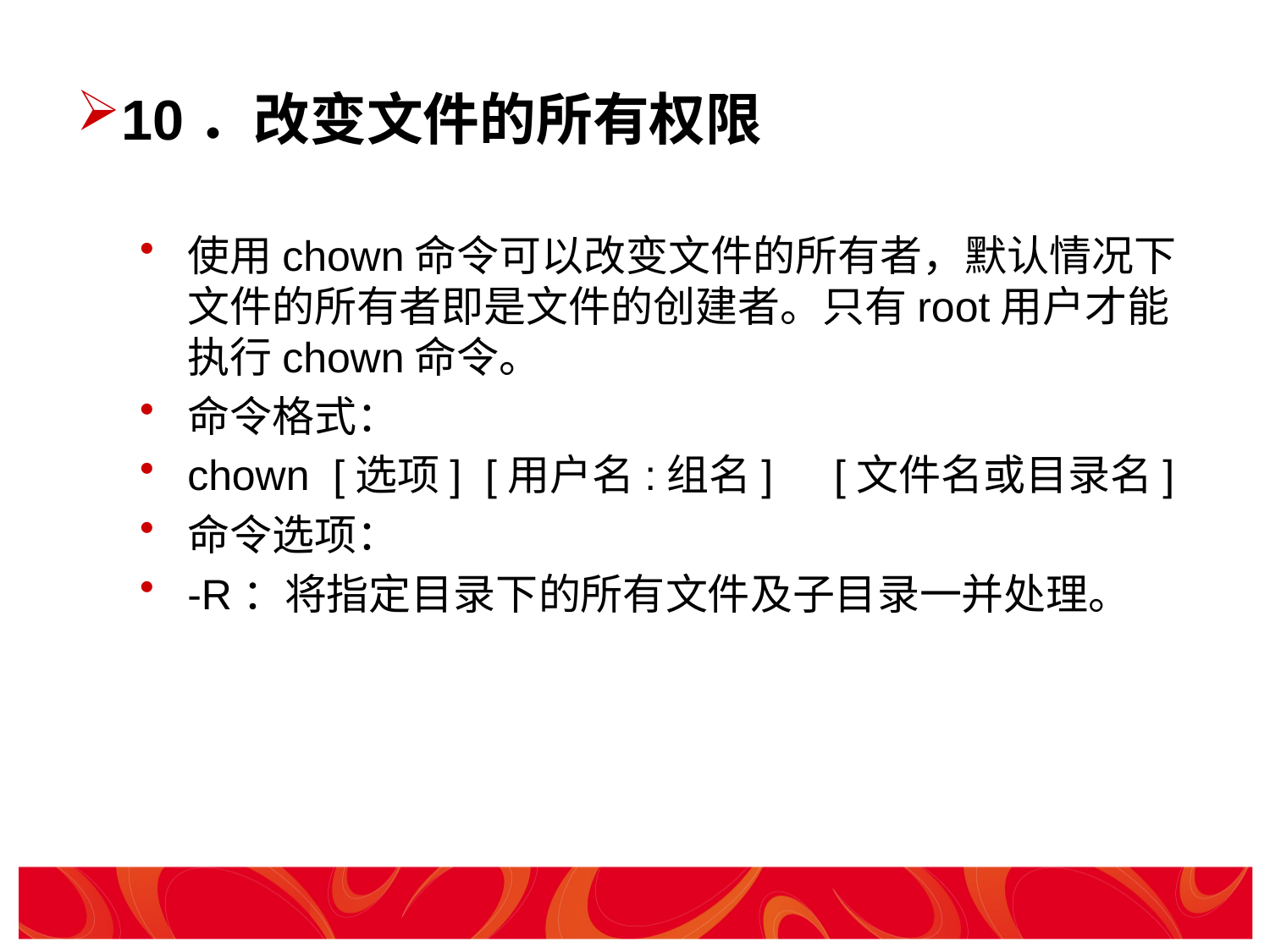

# 10．改变文件的所有权限
使用chown命令可以改变文件的所有者，默认情况下文件的所有者即是文件的创建者。只有root用户才能执行chown命令。
命令格式：
chown  [选项]  [用户名:组名]	 [文件名或目录名]
命令选项：
-R：将指定目录下的所有文件及子目录一并处理。